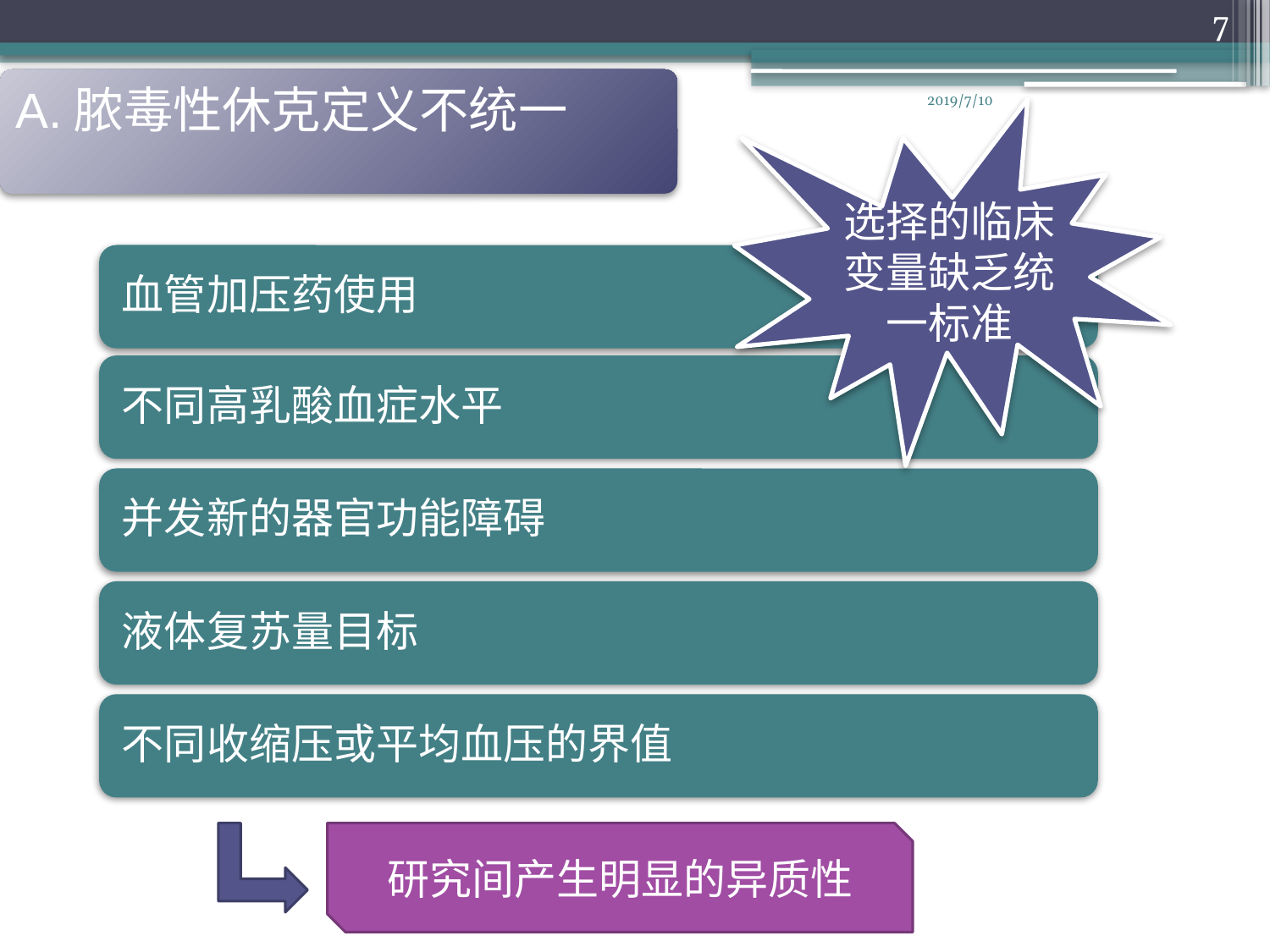

7
A.脓毒性休克定义不统一

2019/7/10
选择的临床变量缺乏统一标准
血管加压药使用
不同高乳酸血症水平
并发新的器官功能障碍
液体复苏量目标
不同收缩压或平均血压的界值

研究间产生明显的异质性